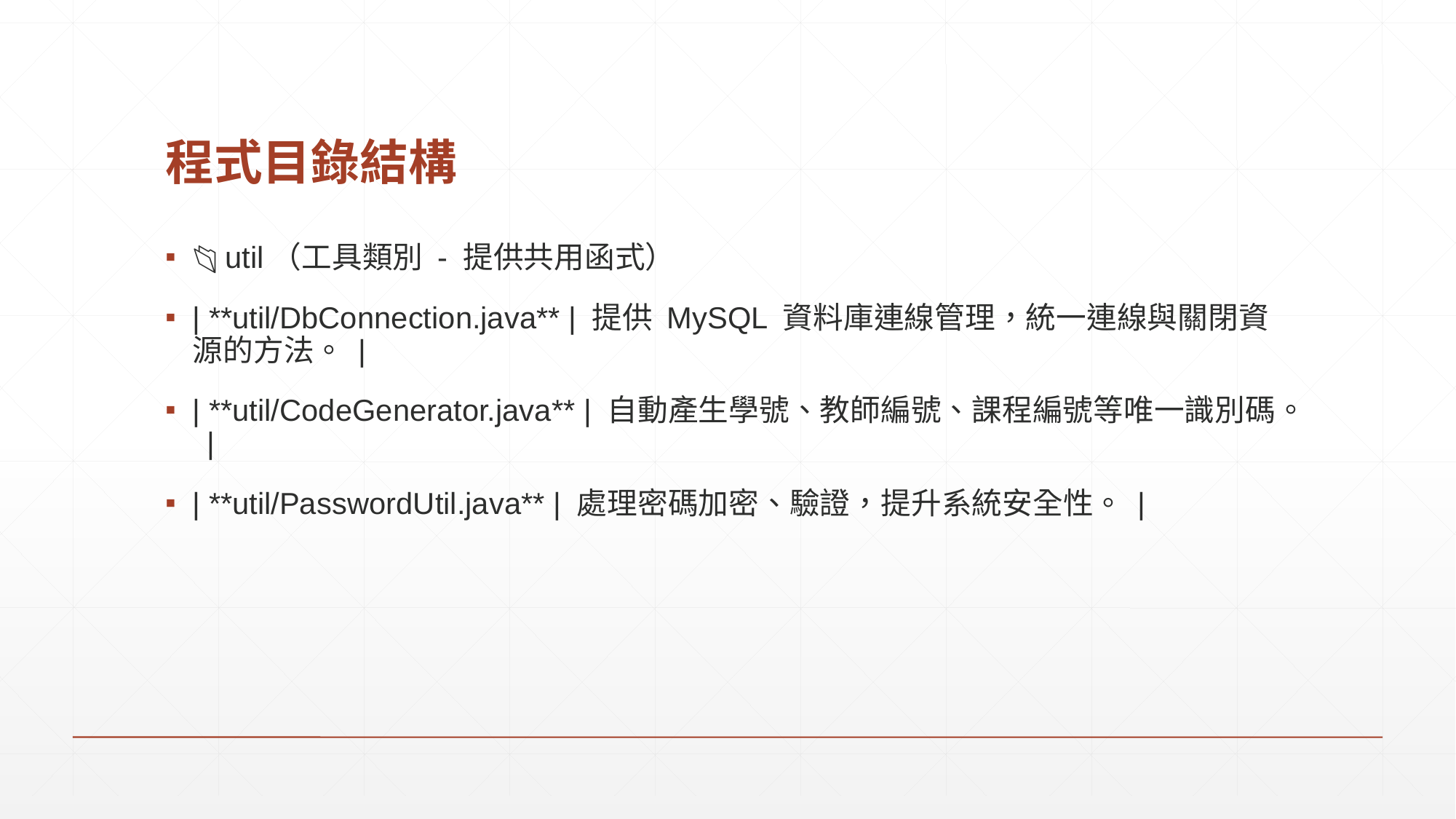

# 程式目錄結構
📂 util（工具類別 - 提供共用函式）
| **util/DbConnection.java** | 提供 MySQL 資料庫連線管理，統一連線與關閉資源的方法。 |
| **util/CodeGenerator.java** | 自動產生學號、教師編號、課程編號等唯一識別碼。 |
| **util/PasswordUtil.java** | 處理密碼加密、驗證，提升系統安全性。 |